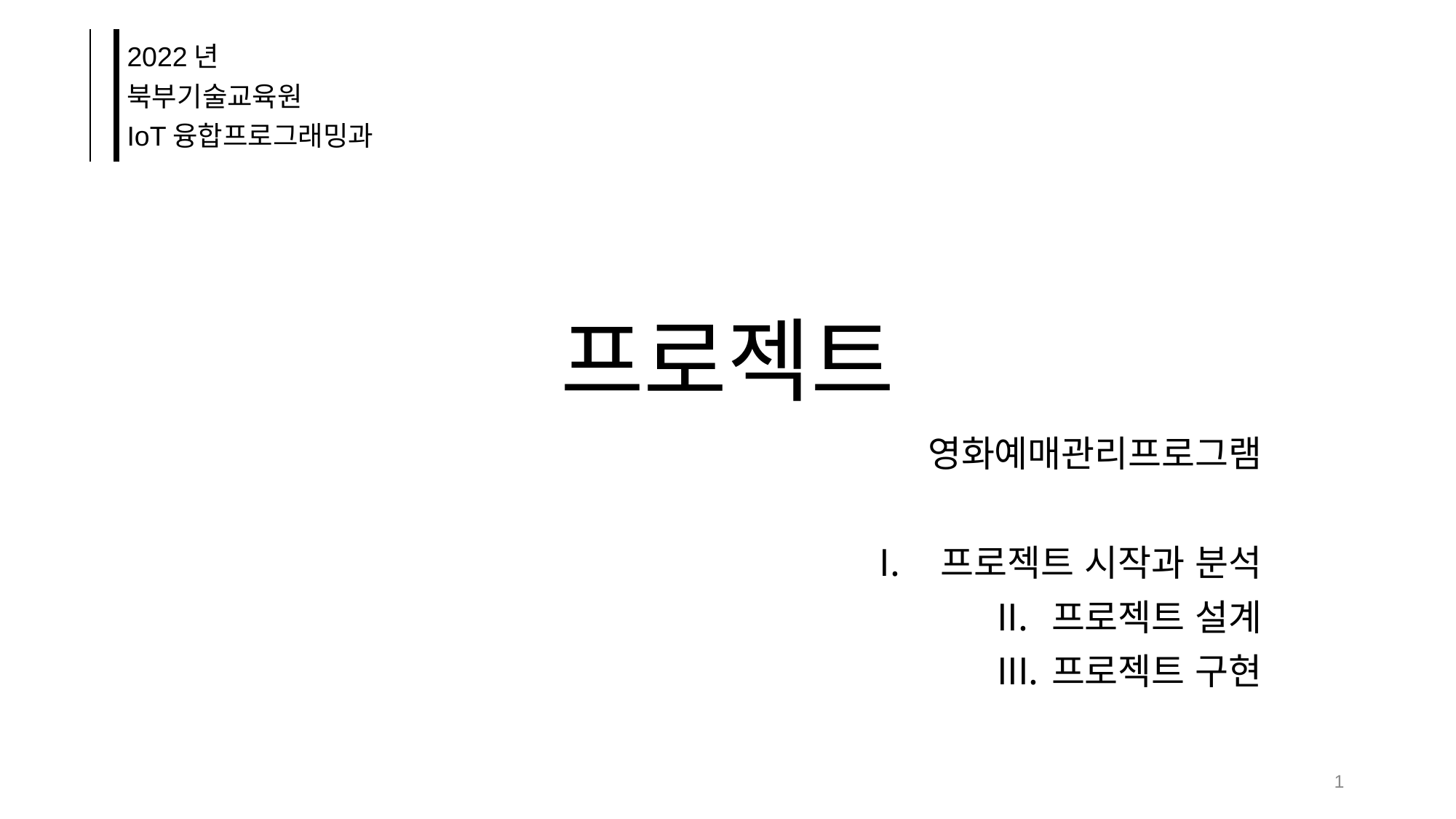

# 프로젝트
영화예매관리프로그램

프로젝트 시작과 분석
프로젝트 설계
프로젝트 구현
1